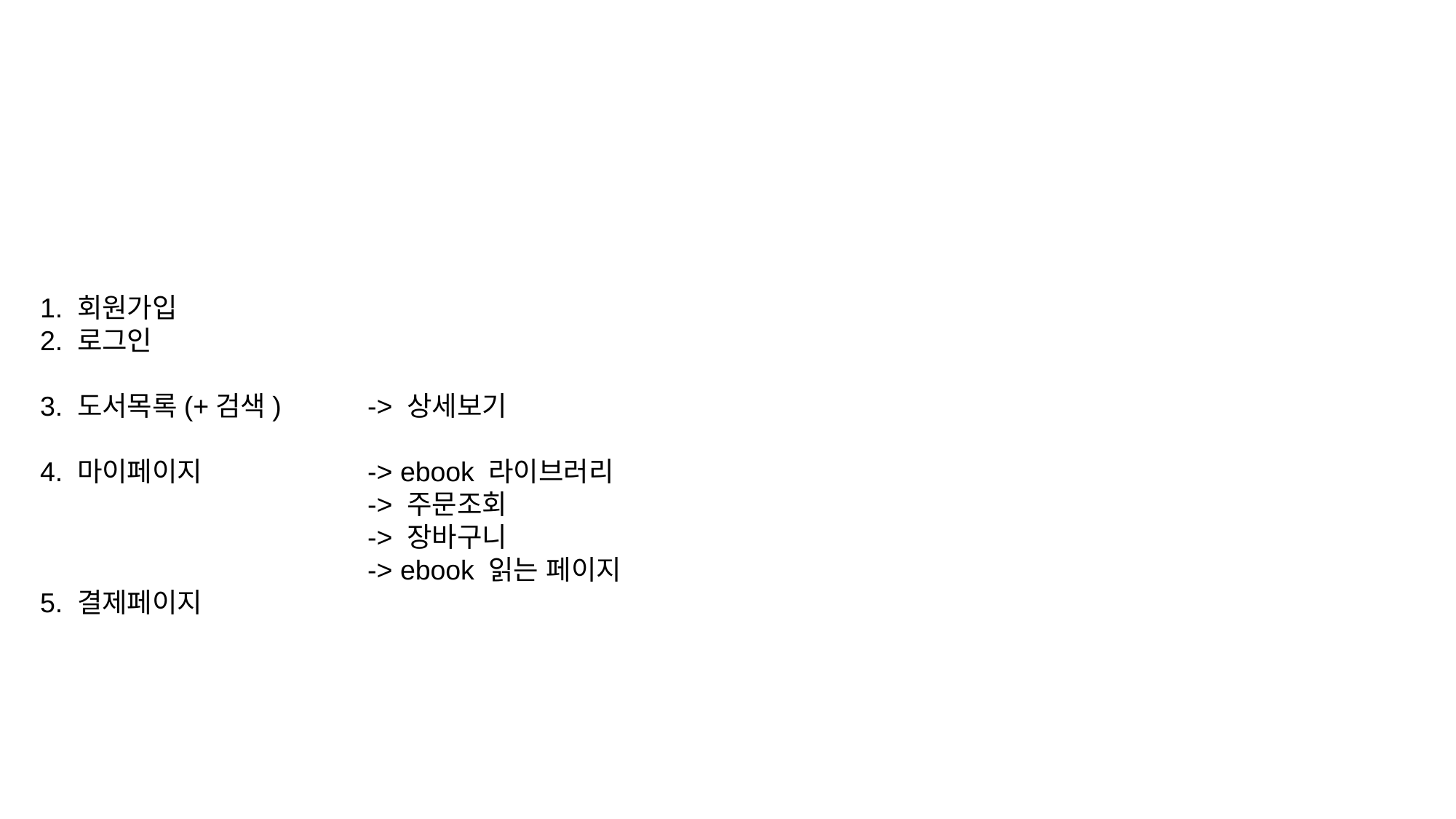

1. 회원가입
2. 로그인

3. 도서목록(+검색) 	-> 상세보기

4. 마이페이지 		-> ebook 라이브러리
			-> 주문조회
			-> 장바구니
			-> ebook 읽는 페이지
5. 결제페이지